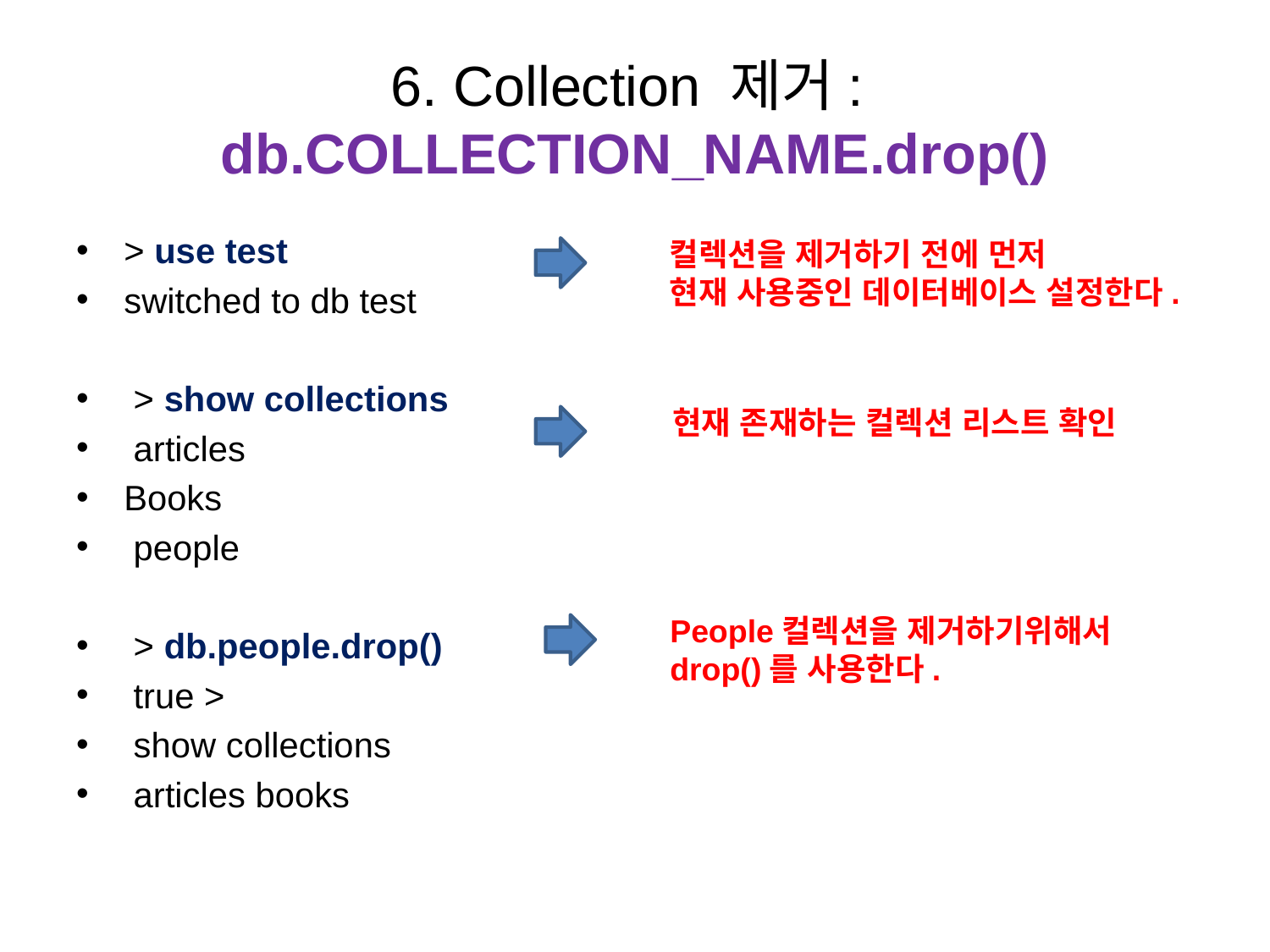

# 6. Collection 제거: db.COLLECTION_NAME.drop()
> use test
switched to db test

 > show collections
 articles
Books
 people

 > db.people.drop()
 true >
 show collections
 articles books
컬렉션을 제거하기 전에 먼저
현재 사용중인 데이터베이스 설정한다.

현재 존재하는 컬렉션 리스트 확인

People컬렉션을 제거하기위해서
drop()를 사용한다.